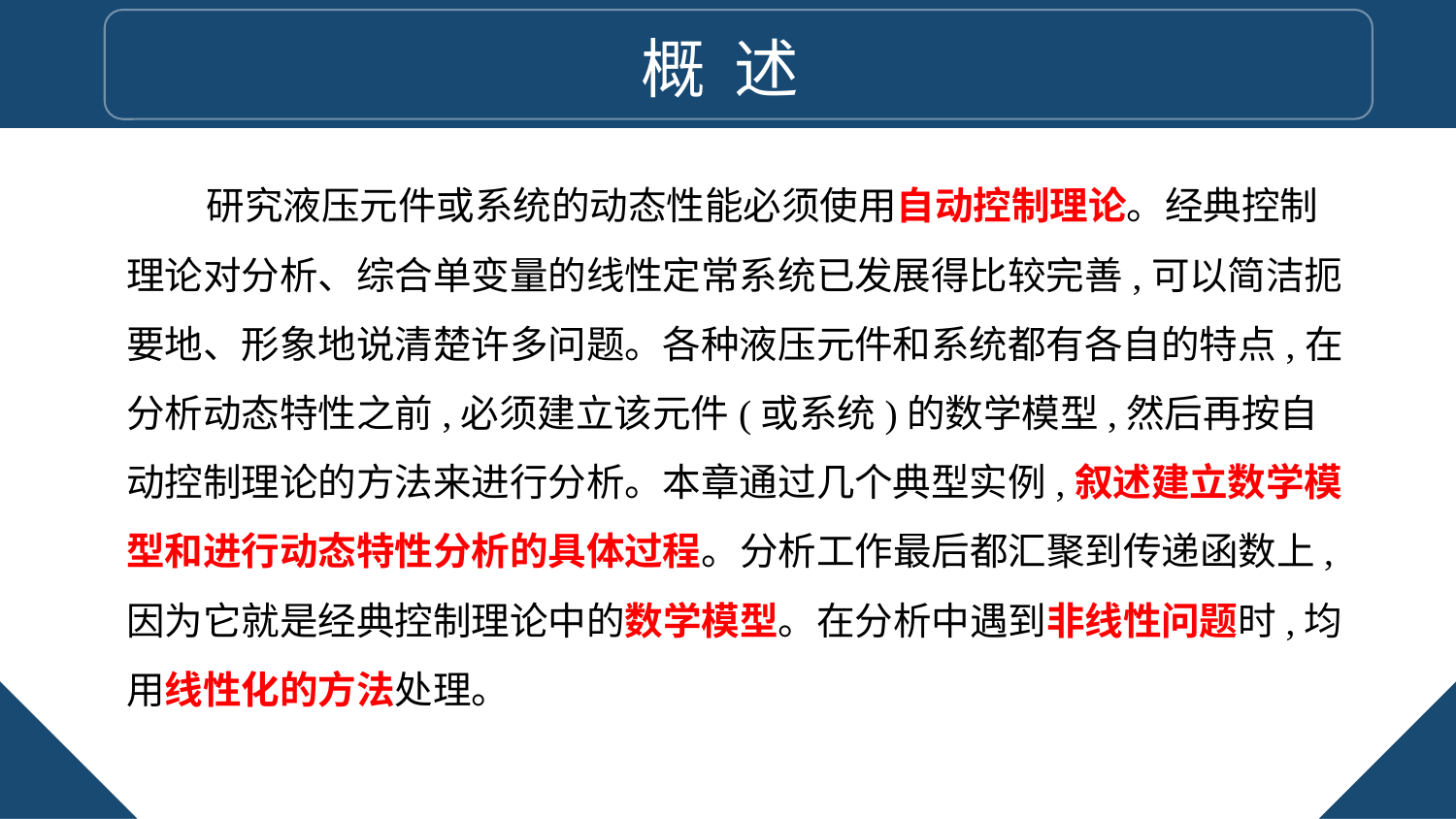

概  述
研究液压元件或系统的动态性能必须使用自动控制理论。经典控制理论对分析、综合单变量的线性定常系统已发展得比较完善,可以简洁扼要地、形象地说清楚许多问题。各种液压元件和系统都有各自的特点,在分析动态特性之前,必须建立该元件(或系统)的数学模型,然后再按自动控制理论的方法来进行分析。本章通过几个典型实例,叙述建立数学模型和进行动态特性分析的具体过程。分析工作最后都汇聚到传递函数上,因为它就是经典控制理论中的数学模型。在分析中遇到非线性问题时,均用线性化的方法处理。